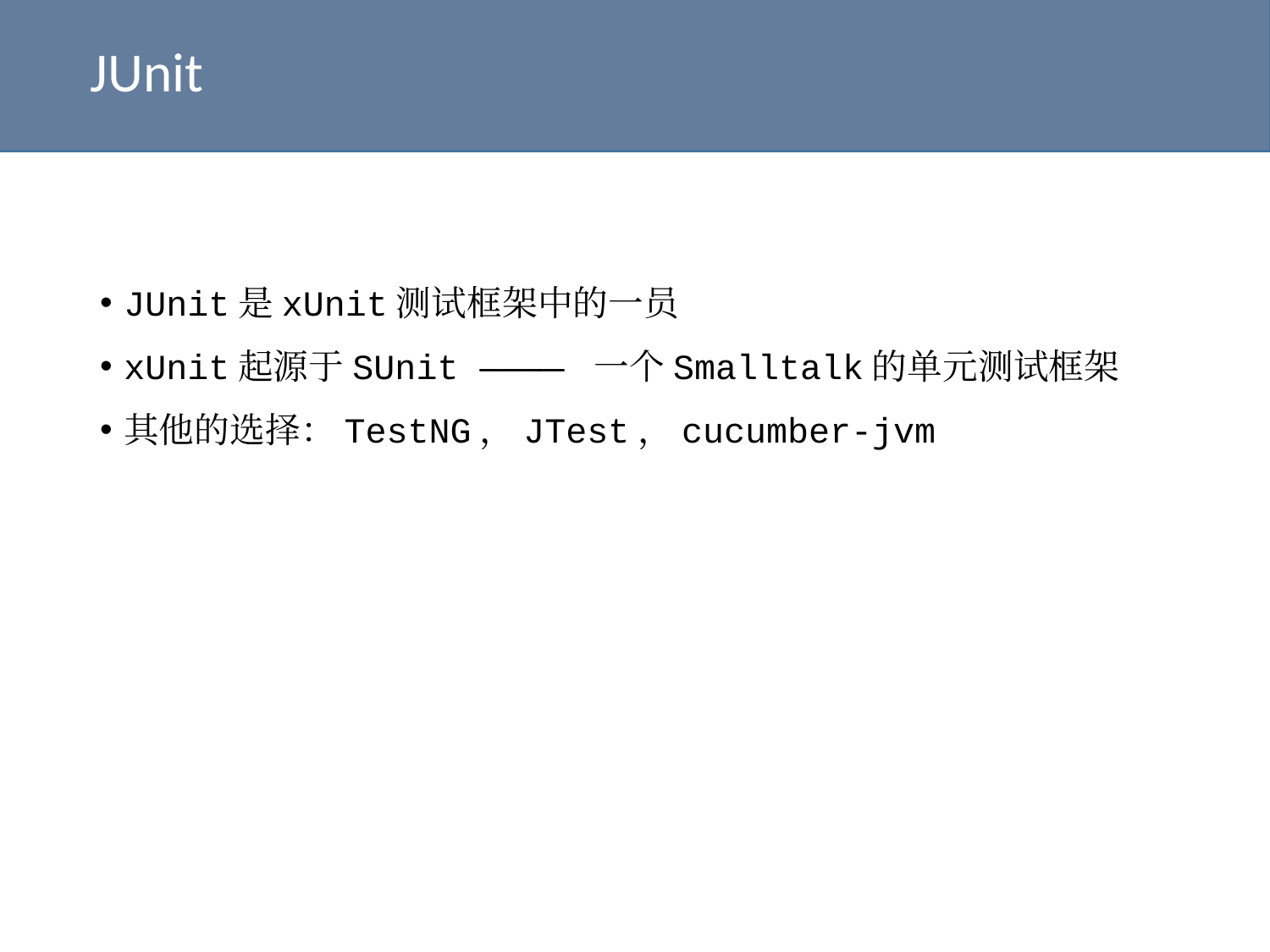

# JUnit
JUnit是xUnit测试框架中的一员
xUnit起源于SUnit ———— 一个Smalltalk的单元测试框架
其他的选择：TestNG，JTest，cucumber-jvm